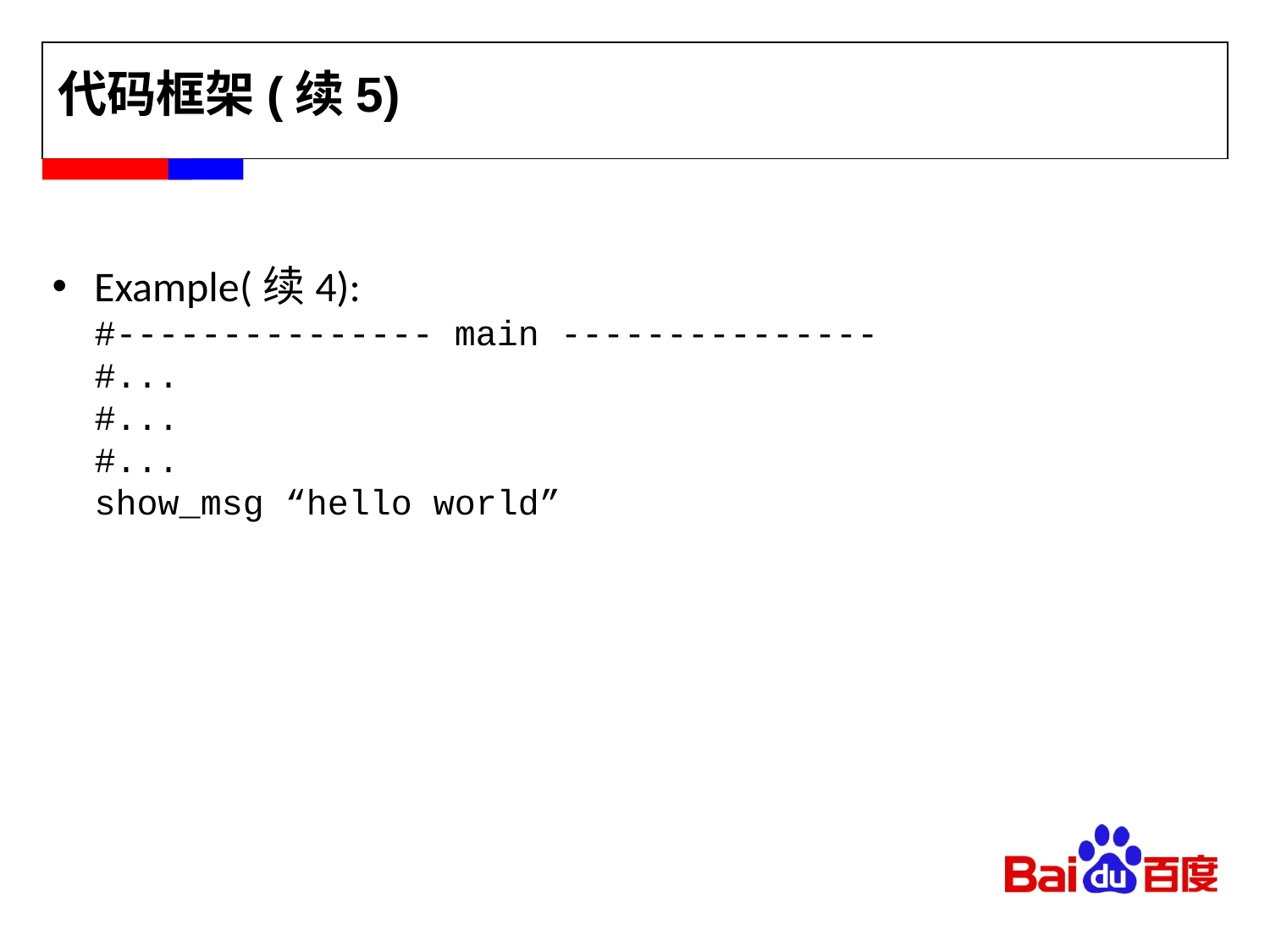

# 代码框架(续5)
 Example(续4):
  #--------------- main ---------------
  #...
  #...
  #...
  show_msg “hello world”